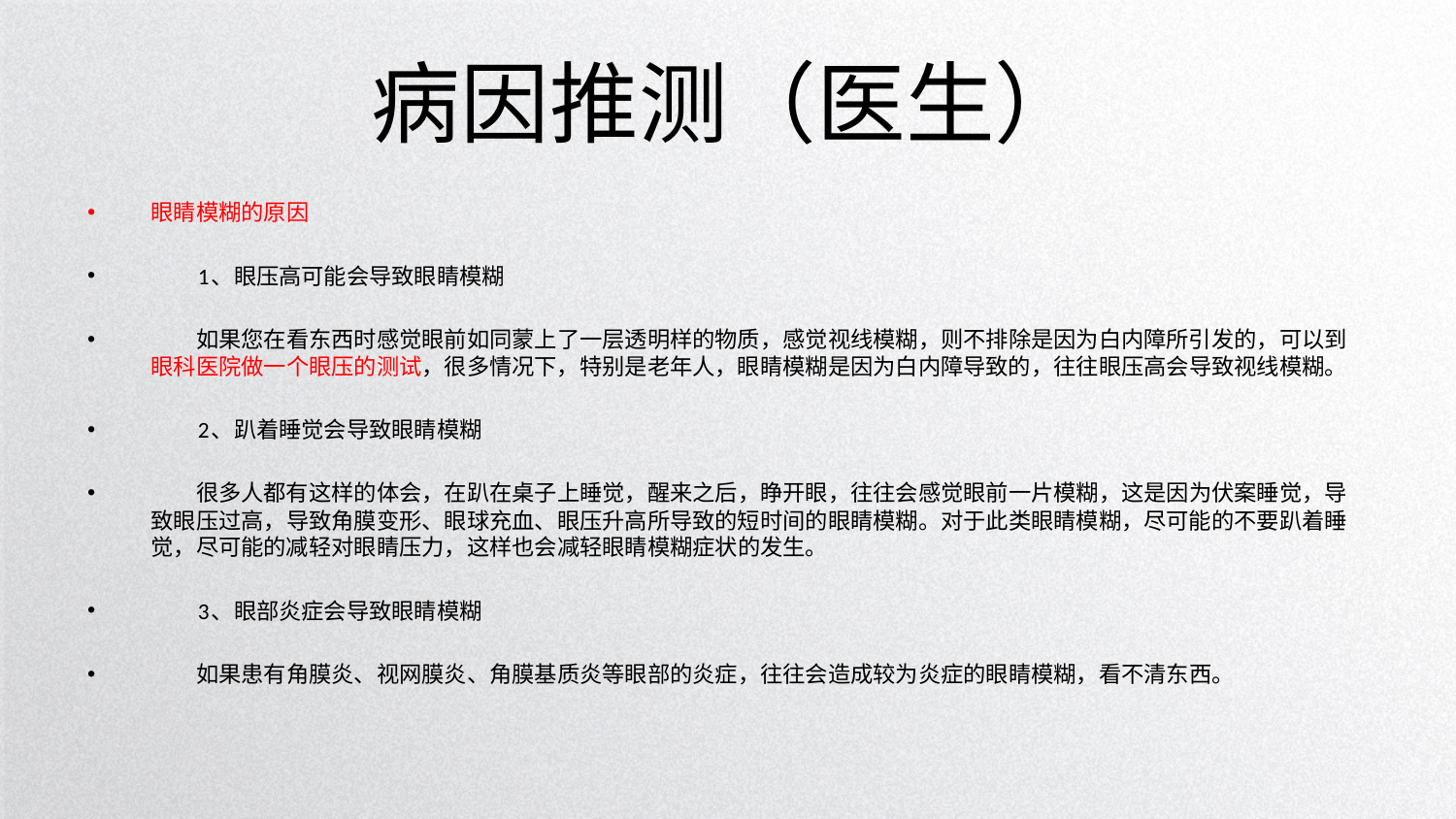

# 病因推测（医生）
眼睛模糊的原因

　　1、眼压高可能会导致眼睛模糊

　　如果您在看东西时感觉眼前如同蒙上了一层透明样的物质，感觉视线模糊，则不排除是因为白内障所引发的，可以到眼科医院做一个眼压的测试，很多情况下，特别是老年人，眼睛模糊是因为白内障导致的，往往眼压高会导致视线模糊。

　　2、趴着睡觉会导致眼睛模糊

　　很多人都有这样的体会，在趴在桌子上睡觉，醒来之后，睁开眼，往往会感觉眼前一片模糊，这是因为伏案睡觉，导致眼压过高，导致角膜变形、眼球充血、眼压升高所导致的短时间的眼睛模糊。对于此类眼睛模糊，尽可能的不要趴着睡觉，尽可能的减轻对眼睛压力，这样也会减轻眼睛模糊症状的发生。

　　3、眼部炎症会导致眼睛模糊

　　如果患有角膜炎、视网膜炎、角膜基质炎等眼部的炎症，往往会造成较为炎症的眼睛模糊，看不清东西。